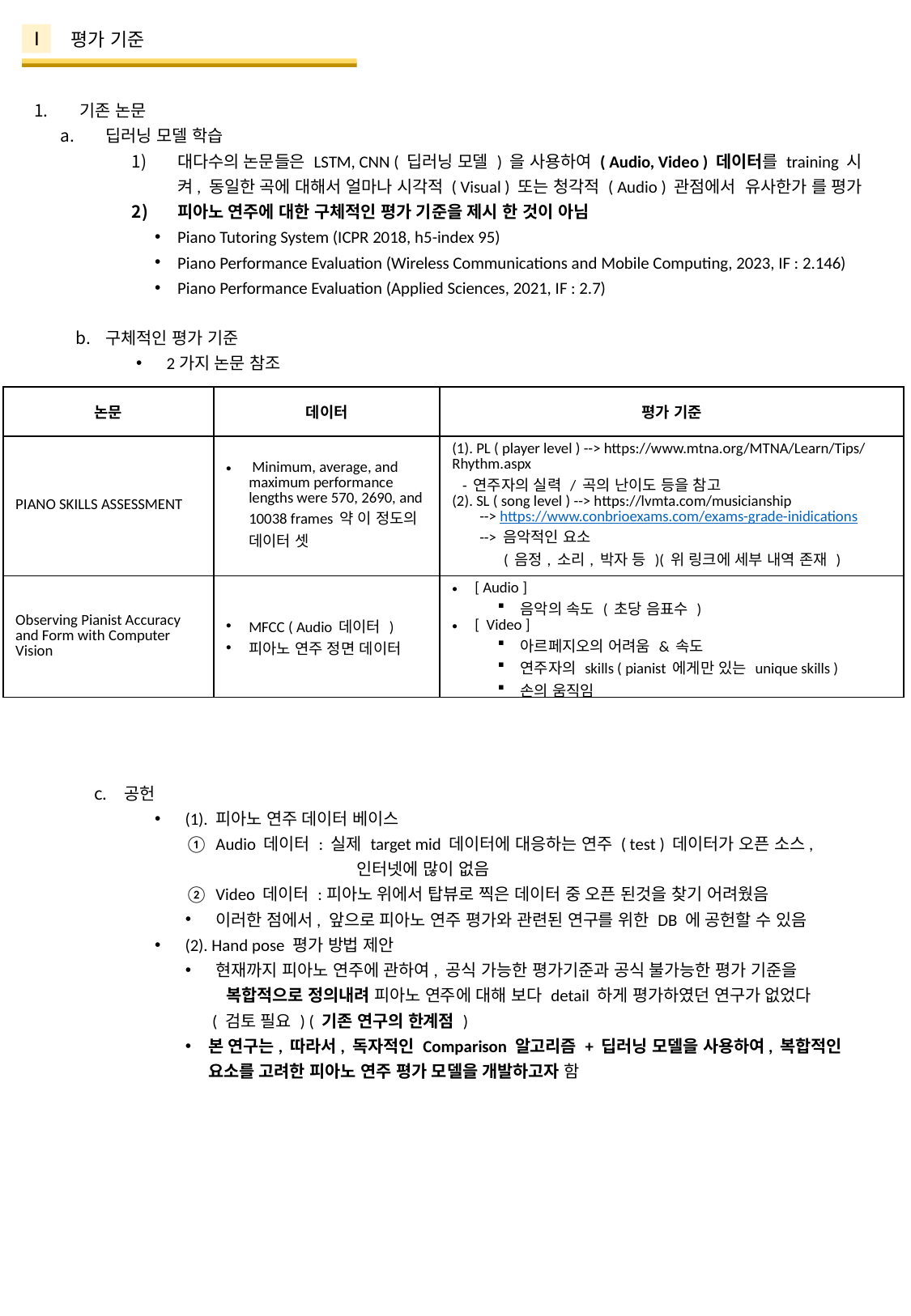

평가 기준
Ⅰ

기존 논문
딥러닝 모델 학습
대다수의 논문들은 LSTM, CNN ( 딥러닝 모델 ) 을 사용하여 ( Audio, Video ) 데이터를 training 시켜, 동일한 곡에 대해서 얼마나 시각적 ( Visual ) 또는 청각적 ( Audio ) 관점에서  유사한가 를 평가
피아노 연주에 대한 구체적인 평가 기준을 제시 한 것이 아님
Piano Tutoring System (ICPR 2018, h5-index 95)
Piano Performance Evaluation (Wireless Communications and Mobile Computing, 2023, IF : 2.146)
Piano Performance Evaluation (Applied Sciences, 2021, IF : 2.7)

구체적인 평가 기준
2가지 논문 참조

공헌
(1). 피아노 연주 데이터 베이스
Audio 데이터 : 실제 target mid 데이터에 대응하는 연주 ( test ) 데이터가 오픈 소스,
                                    인터넷에 많이 없음
Video 데이터 :피아노 위에서 탑뷰로 찍은 데이터 중 오픈 된것을 찾기 어려웠음
이러한 점에서, 앞으로 피아노 연주 평가와 관련된 연구를 위한 DB 에 공헌할 수 있음
(2). Hand pose 평가 방법 제안
현재까지 피아노 연주에 관하여, 공식 가능한 평가기준과 공식 불가능한 평가 기준을
        복합적으로 정의내려 피아노 연주에 대해 보다 detail 하게 평가하였던 연구가 없었다
       ( 검토 필요 ) ( 기존 연구의 한계점 )
본 연구는, 따라서, 독자적인 Comparison 알고리즘 + 딥러닝 모델을 사용하여, 복합적인 요소를 고려한 피아노 연주 평가 모델을 개발하고자 함

| 논문 | 데이터 | 평가 기준 |
| --- | --- | --- |
| PIANO SKILLS ASSESSMENT | Minimum, average, and maximum performance lengths were 570, 2690, and 10038 frames 약 이 정도의 데이터 셋 | (1). PL ( player level ) --> https://www.mtna.org/MTNA/Learn/Tips/Rhythm.aspx - 연주자의 실력 / 곡의 난이도 등을 참고 (2). SL ( song level ) --> https://lvmta.com/musicianship --> https://www.conbrioexams.com/exams-grade-inidications --> 음악적인 요소 ( 음정, 소리, 박자 등 )( 위 링크에 세부 내역 존재 ) |
| Observing Pianist Accuracy and Form with Computer Vision | MFCC ( Audio 데이터 ) 피아노 연주 정면 데이터 | [ Audio ] 음악의 속도 ( 초당 음표수 ) [ Video ] 아르페지오의 어려움 & 속도 연주자의 skills ( pianist 에게만 있는 unique skills ) 손의 움직임 |